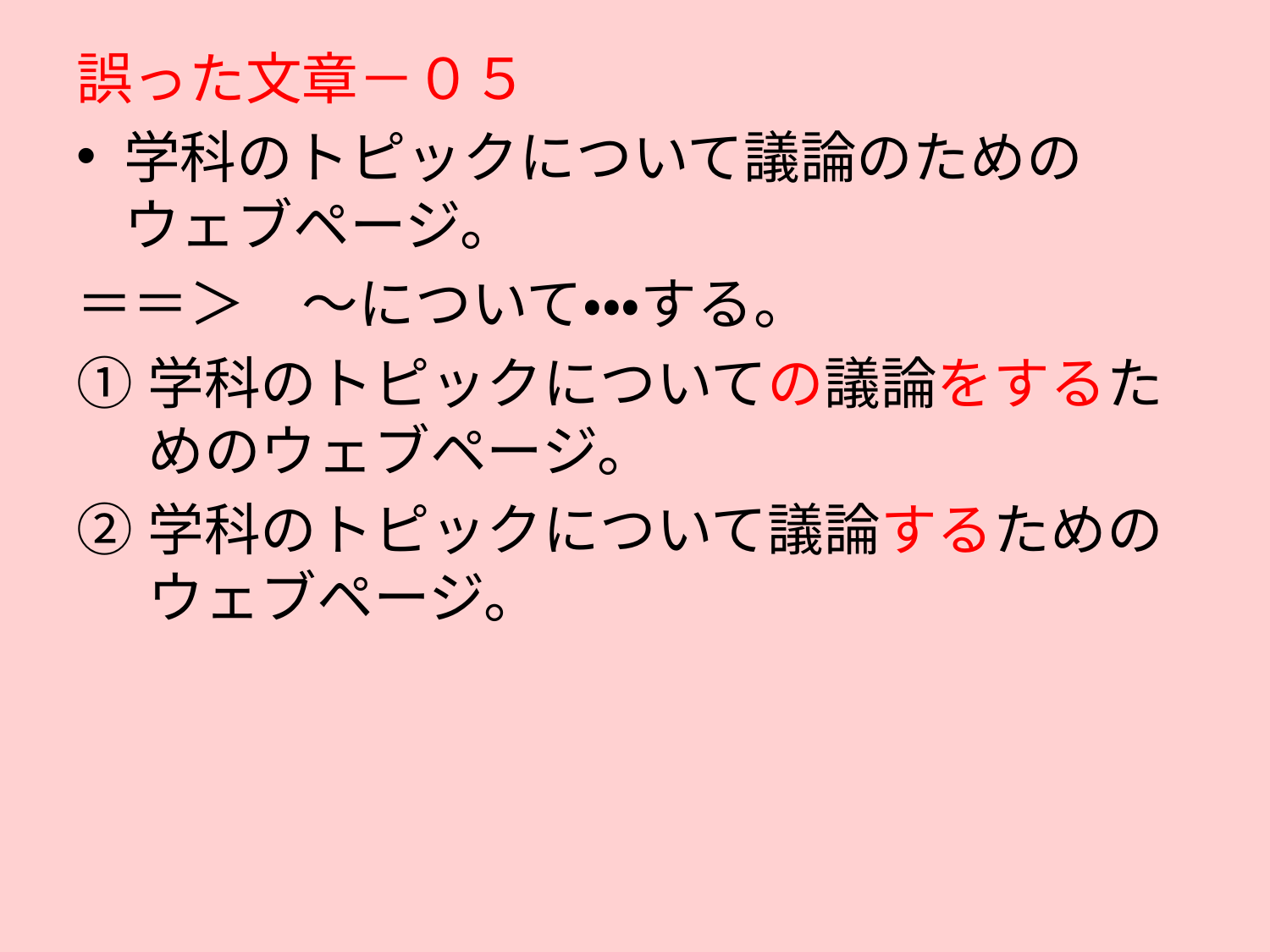

誤った文章－０５
学科のトピックについて議論のためのウェブページ。
＝＝＞　～について・・・する。
学科のトピックについての議論をするためのウェブページ。
学科のトピックについて議論するためのウェブページ。